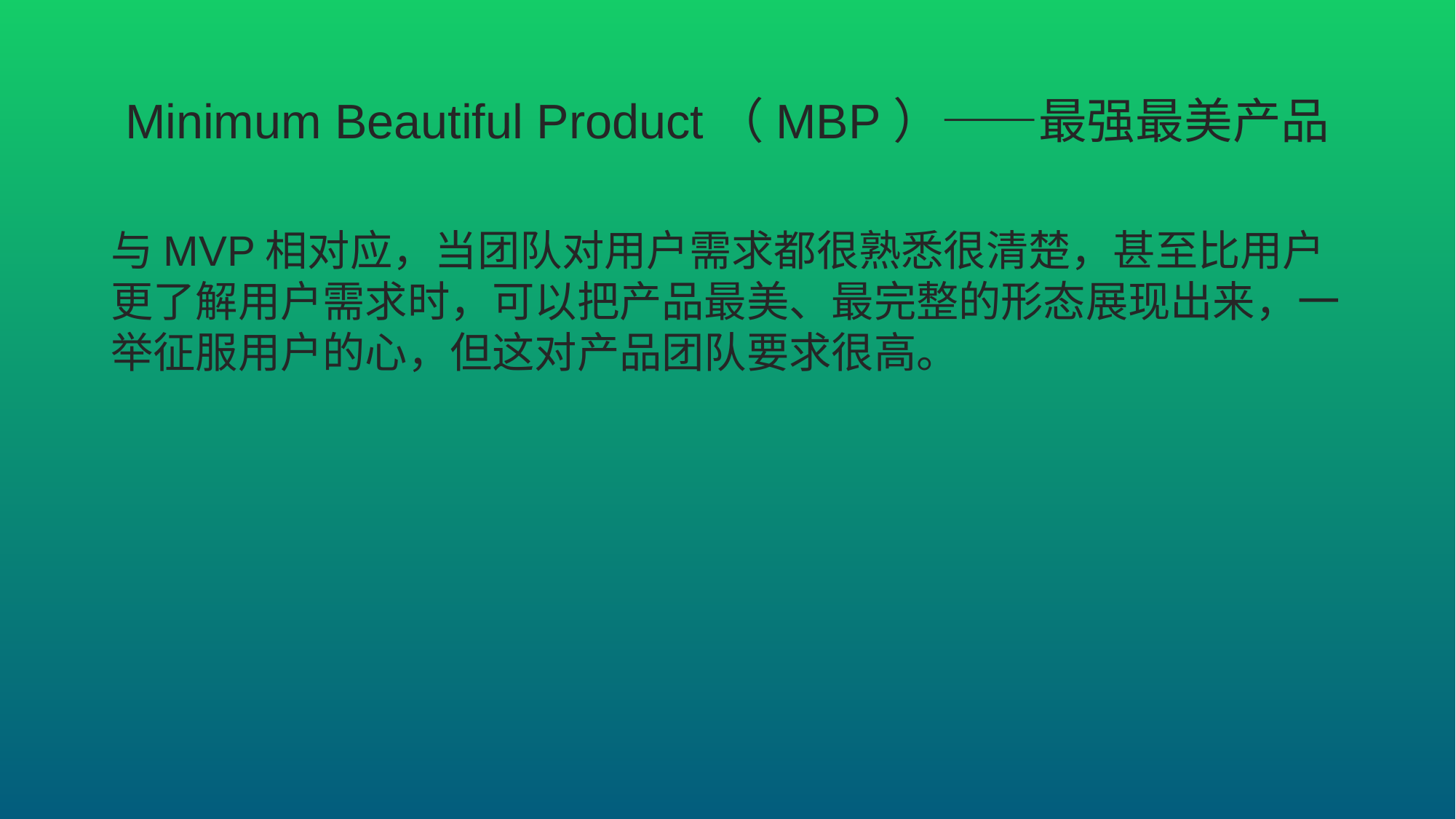

# Minimum Beautiful Product（MBP）——最强最美产品
与MVP相对应，当团队对用户需求都很熟悉很清楚，甚至比用户更了解用户需求时，可以把产品最美、最完整的形态展现出来，一举征服用户的心，但这对产品团队要求很高。